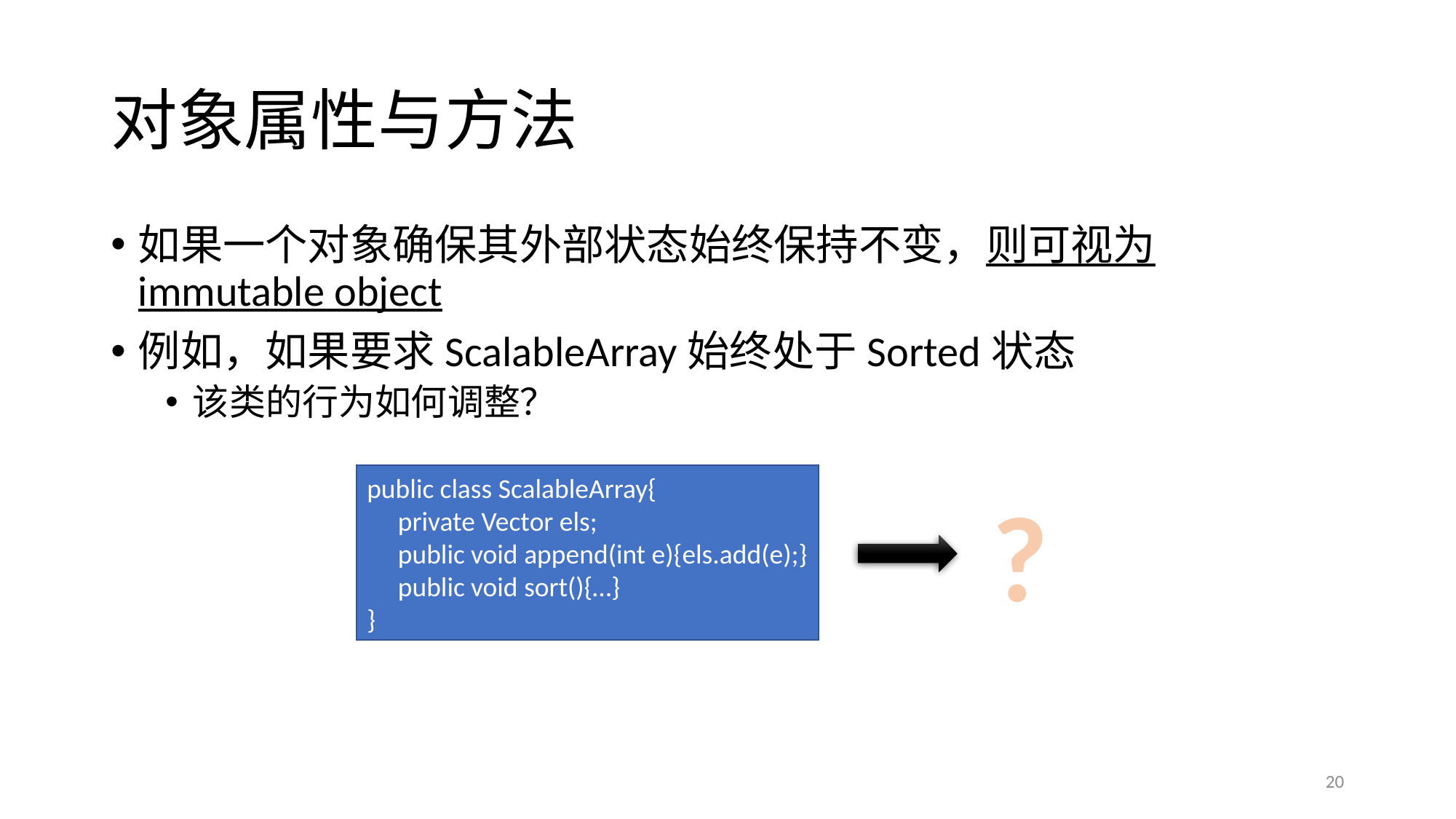

# 对象属性与方法
如果一个对象确保其外部状态始终保持不变，则可视为immutable object
例如，如果要求ScalableArray始终处于Sorted状态
该类的行为如何调整？
public class ScalableArray{
     private Vector els;
     public void append(int e){els.add(e);}
     public void sort(){…}
}
?

20